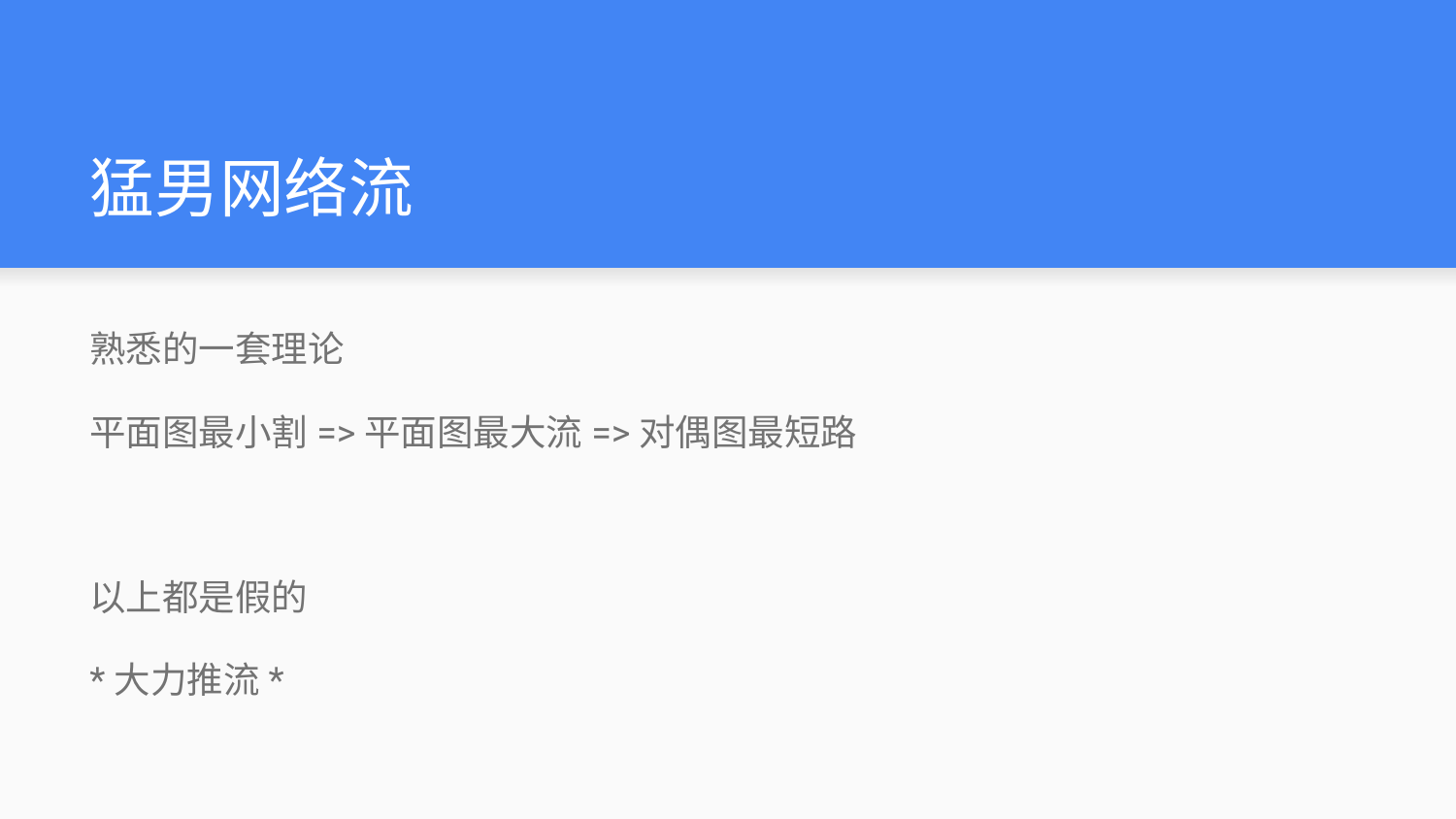

# 猛男网络流
熟悉的一套理论
平面图最小割=>平面图最大流=>对偶图最短路

以上都是假的
*大力推流*